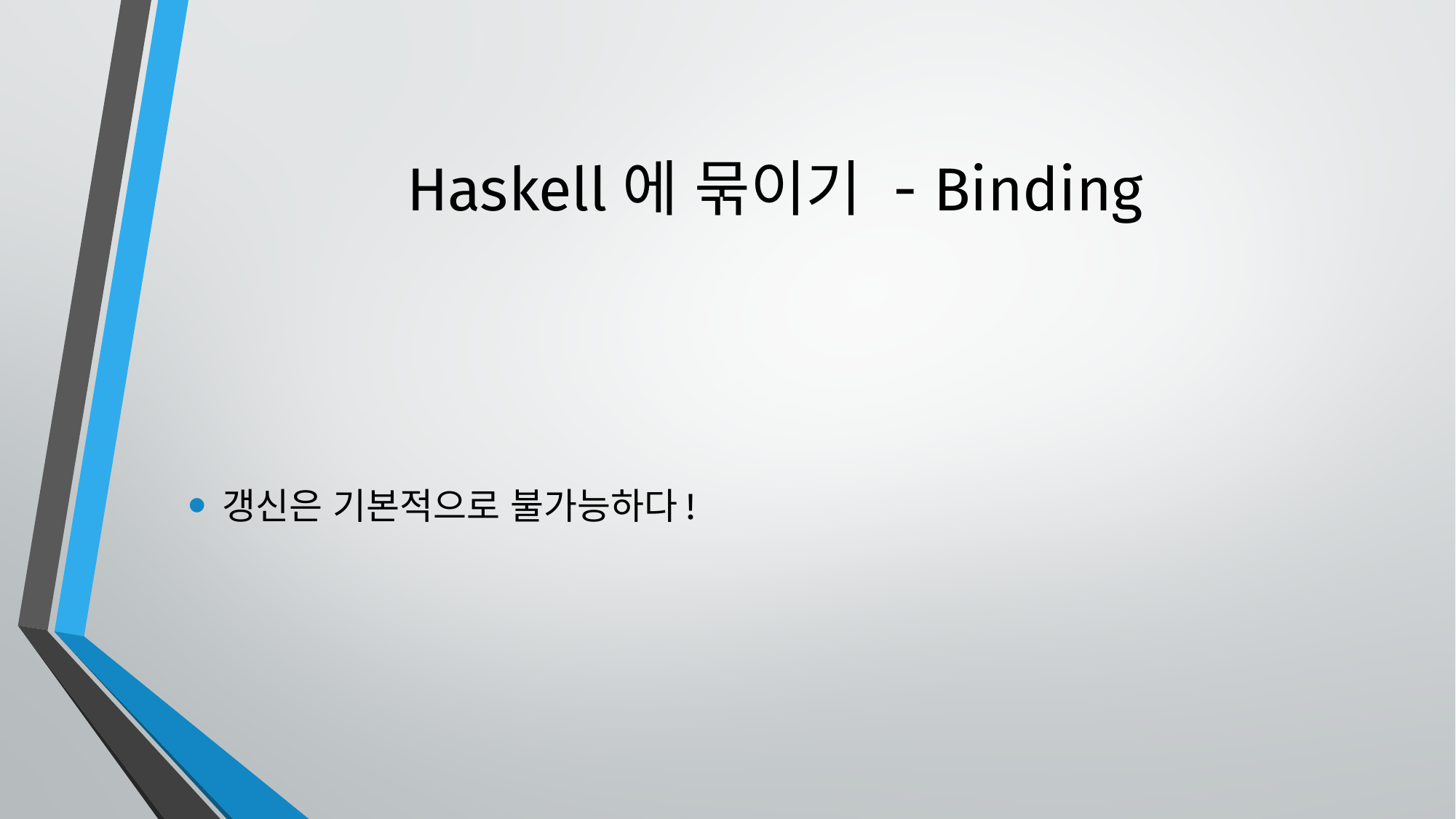

# Haskell에 묶이기 - Binding
갱신은 기본적으로 불가능하다!